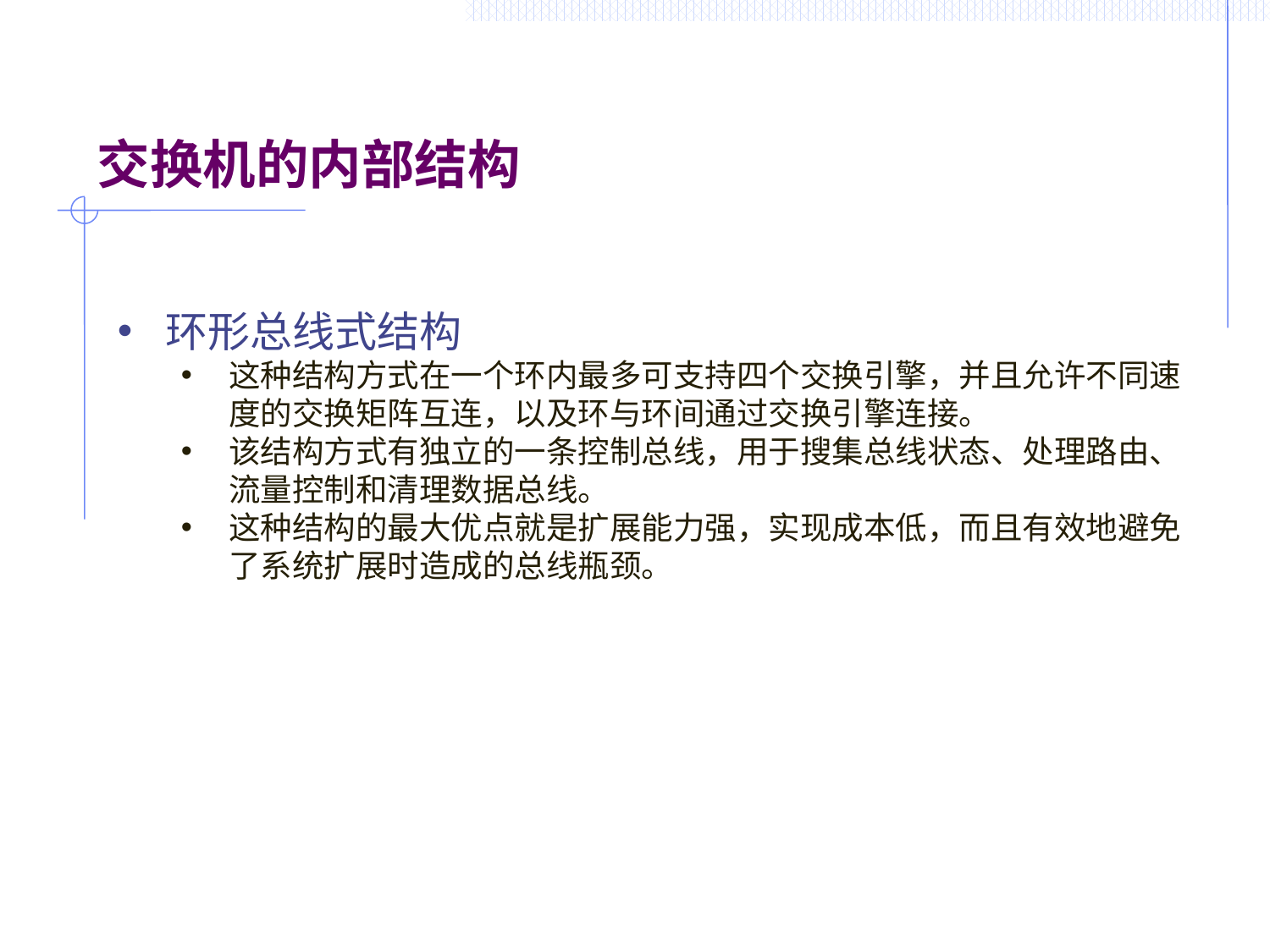

# 交换机的内部结构

环形总线式结构
这种结构方式在一个环内最多可支持四个交换引擎，并且允许不同速度的交换矩阵互连，以及环与环间通过交换引擎连接。
该结构方式有独立的一条控制总线，用于搜集总线状态、处理路由、流量控制和清理数据总线。
这种结构的最大优点就是扩展能力强，实现成本低，而且有效地避免了系统扩展时造成的总线瓶颈。